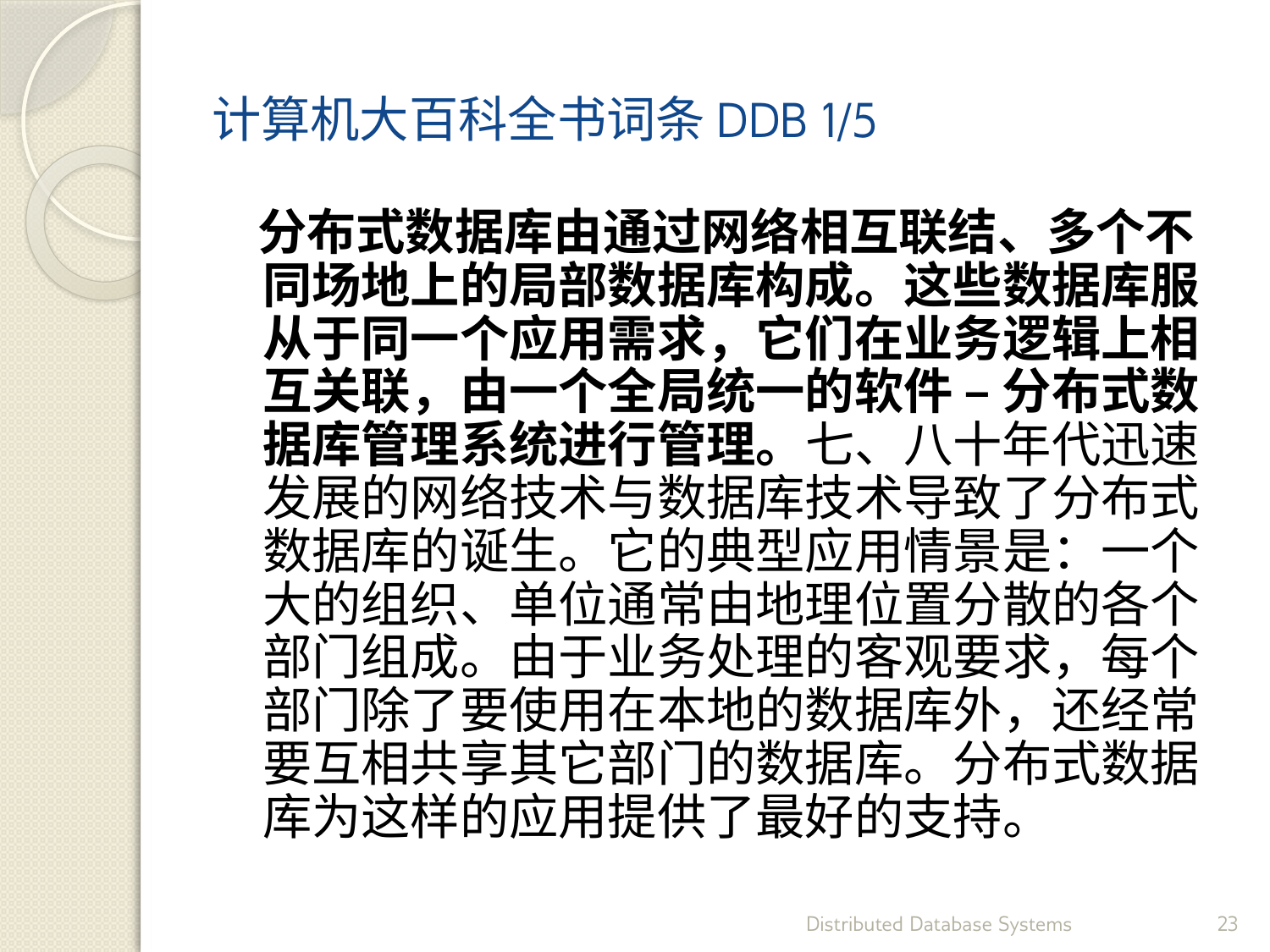

# 计算机大百科全书词条DDB 1/5
  分布式数据库由通过网络相互联结、多个不同场地上的局部数据库构成。这些数据库服从于同一个应用需求，它们在业务逻辑上相互关联，由一个全局统一的软件 – 分布式数据库管理系统进行管理。七、八十年代迅速发展的网络技术与数据库技术导致了分布式数据库的诞生。它的典型应用情景是：一个大的组织、单位通常由地理位置分散的各个部门组成。由于业务处理的客观要求，每个部门除了要使用在本地的数据库外，还经常要互相共享其它部门的数据库。分布式数据库为这样的应用提供了最好的支持。

Distributed Database Systems
23